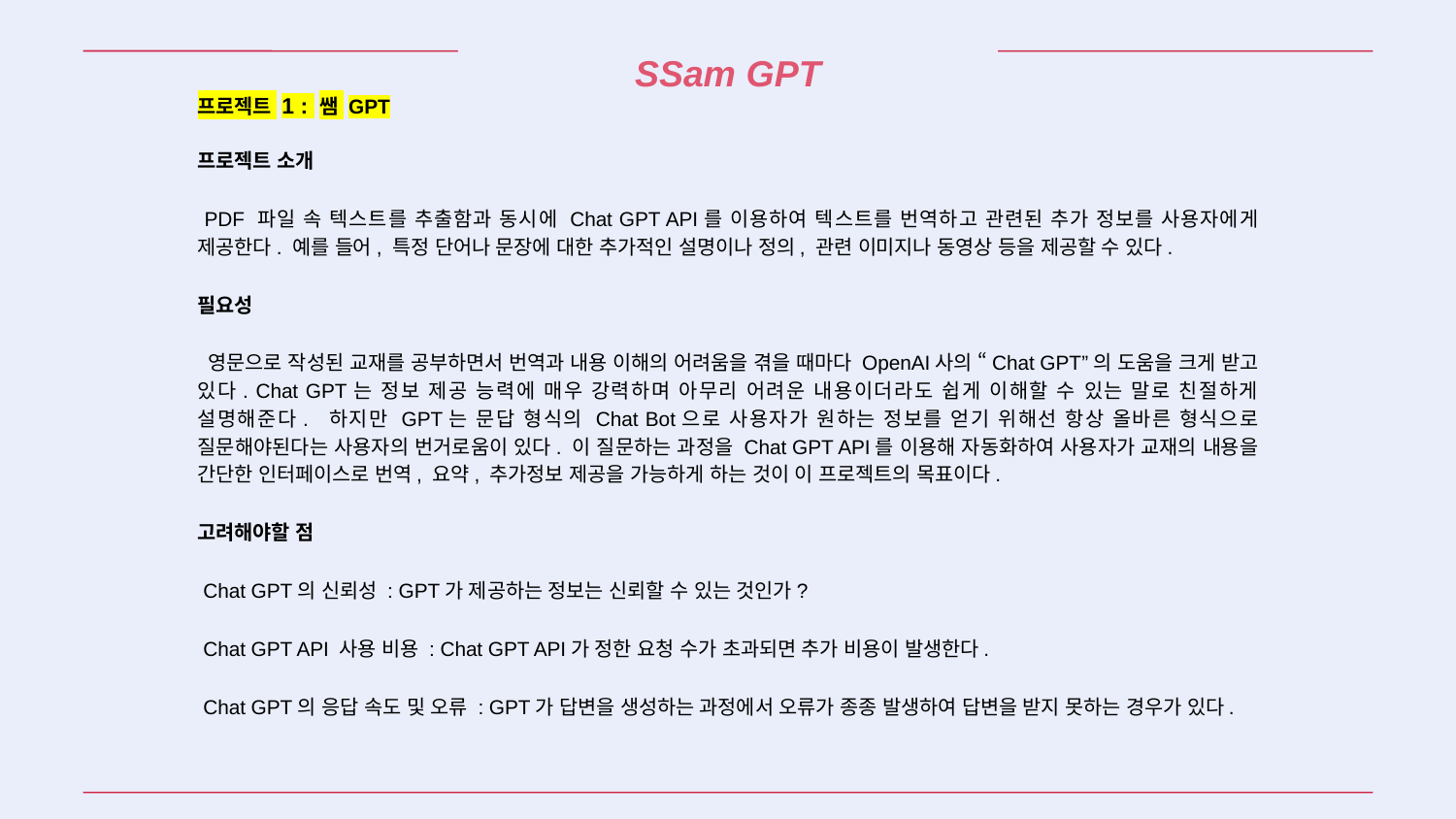

SSam GPT

프로젝트 1 : 쌤 GPT
프로젝트 소개
 PDF 파일 속 텍스트를 추출함과 동시에 Chat GPT API를 이용하여 텍스트를 번역하고 관련된 추가 정보를 사용자에게 제공한다. 예를 들어, 특정 단어나 문장에 대한 추가적인 설명이나 정의, 관련 이미지나 동영상 등을 제공할 수 있다.
필요성
 영문으로 작성된 교재를 공부하면서 번역과 내용 이해의 어려움을 겪을 때마다 OpenAI사의 “Chat GPT”의 도움을 크게 받고 있다. Chat GPT는 정보 제공 능력에 매우 강력하며 아무리 어려운 내용이더라도 쉽게 이해할 수 있는 말로 친절하게 설명해준다.  하지만 GPT는 문답 형식의 Chat Bot으로 사용자가 원하는 정보를 얻기 위해선 항상 올바른 형식으로 질문해야된다는 사용자의 번거로움이 있다. 이 질문하는 과정을 Chat GPT API를 이용해 자동화하여 사용자가 교재의 내용을 간단한 인터페이스로 번역, 요약, 추가정보 제공을 가능하게 하는 것이 이 프로젝트의 목표이다.
고려해야할 점
 Chat GPT의 신뢰성 : GPT가 제공하는 정보는 신뢰할 수 있는 것인가?
 Chat GPT API 사용 비용 : Chat GPT API가 정한 요청 수가 초과되면 추가 비용이 발생한다.
 Chat GPT의 응답 속도 및 오류 : GPT가 답변을 생성하는 과정에서 오류가 종종 발생하여 답변을 받지 못하는 경우가 있다.